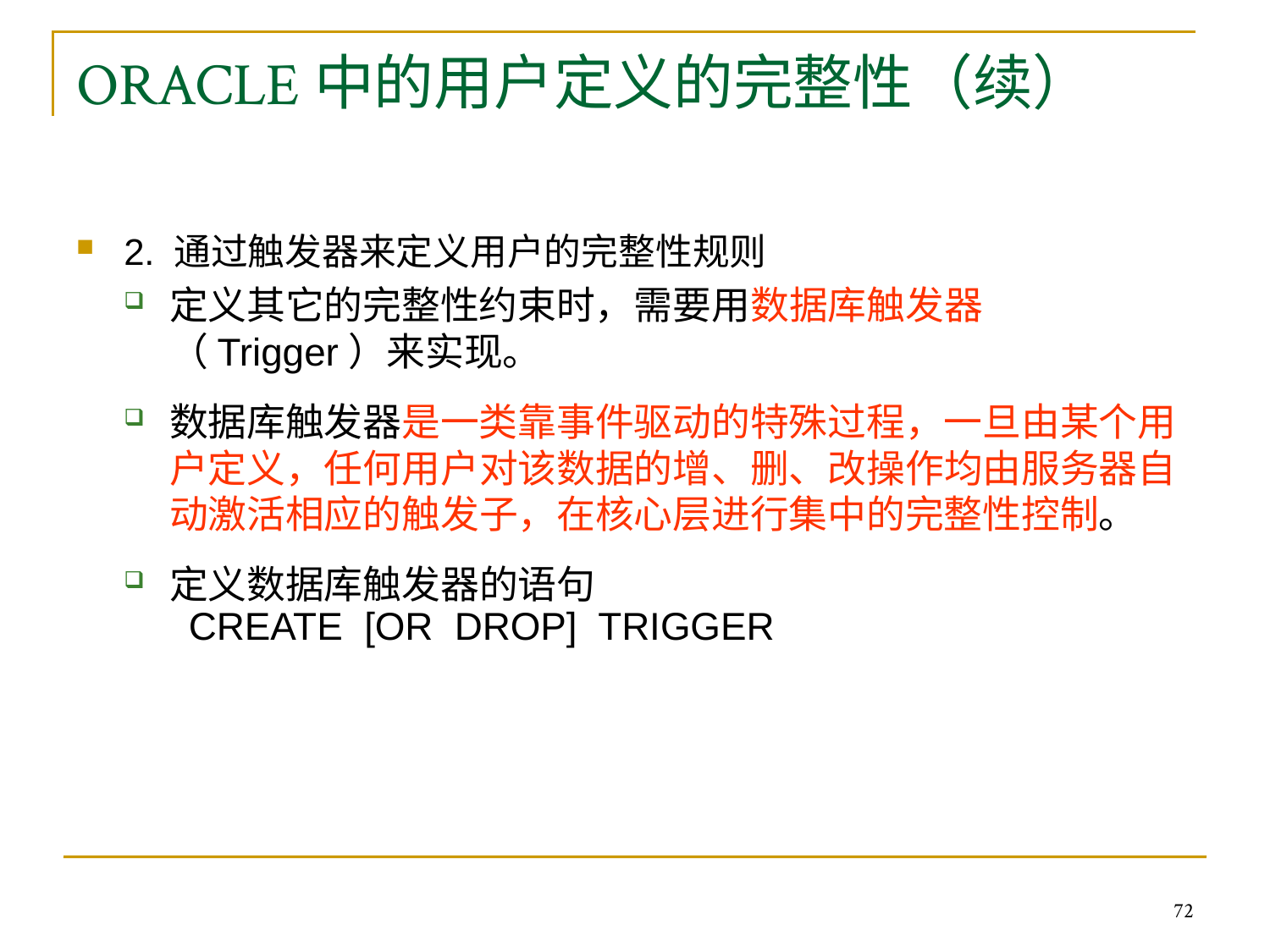

# ORACLE中的用户定义的完整性（续）
2. 通过触发器来定义用户的完整性规则
定义其它的完整性约束时，需要用数据库触发器（Trigger）来实现。
数据库触发器是一类靠事件驱动的特殊过程，一旦由某个用户定义，任何用户对该数据的增、删、改操作均由服务器自动激活相应的触发子，在核心层进行集中的完整性控制。
定义数据库触发器的语句
      CREATE  [OR  DROP]  TRIGGER
72